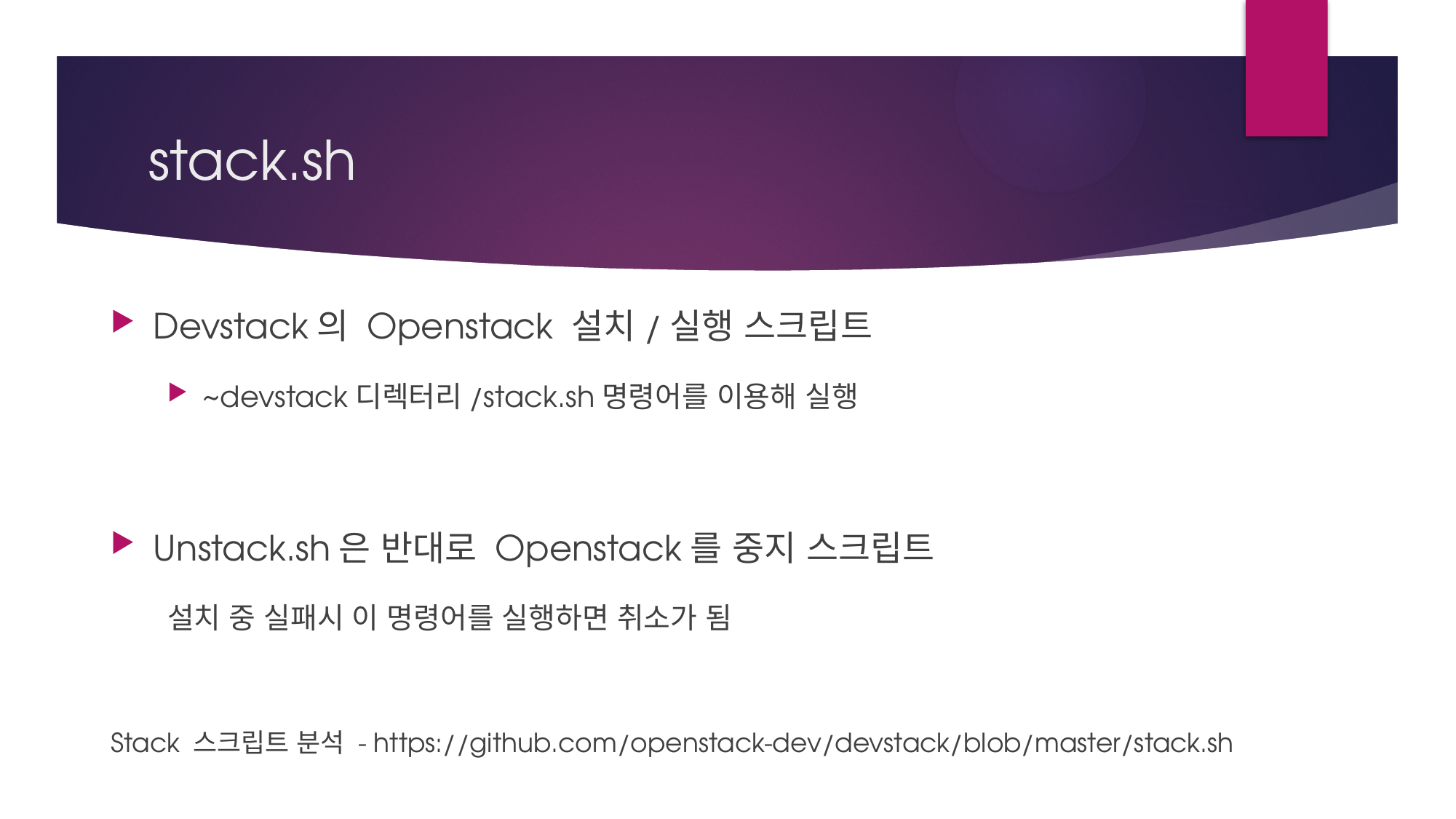

# stack.sh
Devstack의 Openstack 설치/실행 스크립트
~devstack디렉터리/stack.sh명령어를 이용해 실행

Unstack.sh은 반대로 Openstack를 중지 스크립트
설치 중 실패시 이 명령어를 실행하면 취소가 됨

Stack 스크립트 분석 - https://github.com/openstack-dev/devstack/blob/master/stack.sh